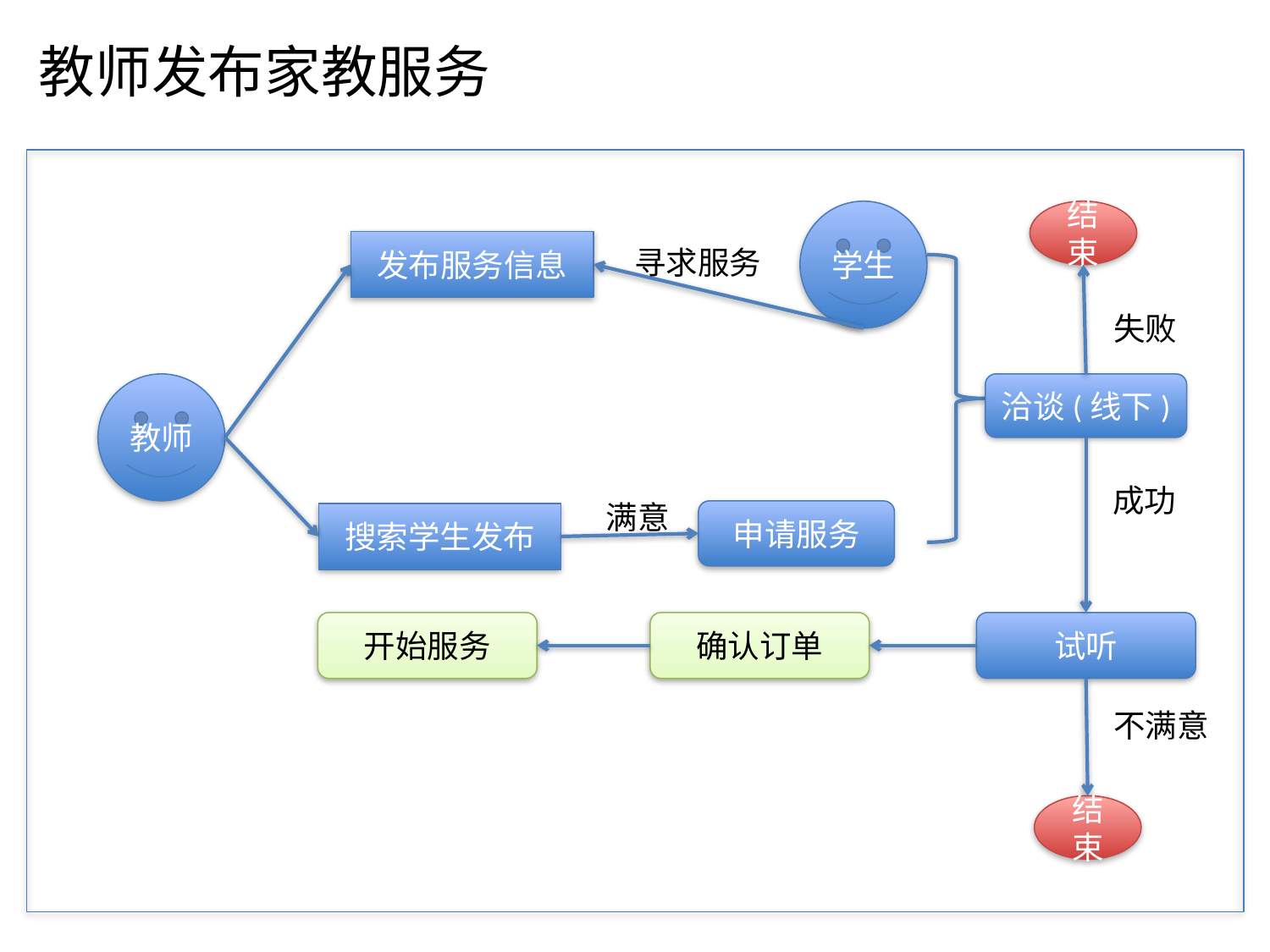

教师发布家教服务

学生
结束
发布服务信息
寻求服务

失败
教师
洽谈(线下)
成功
满意
申请服务
搜索学生发布
开始服务
确认订单
试听
不满意
结束